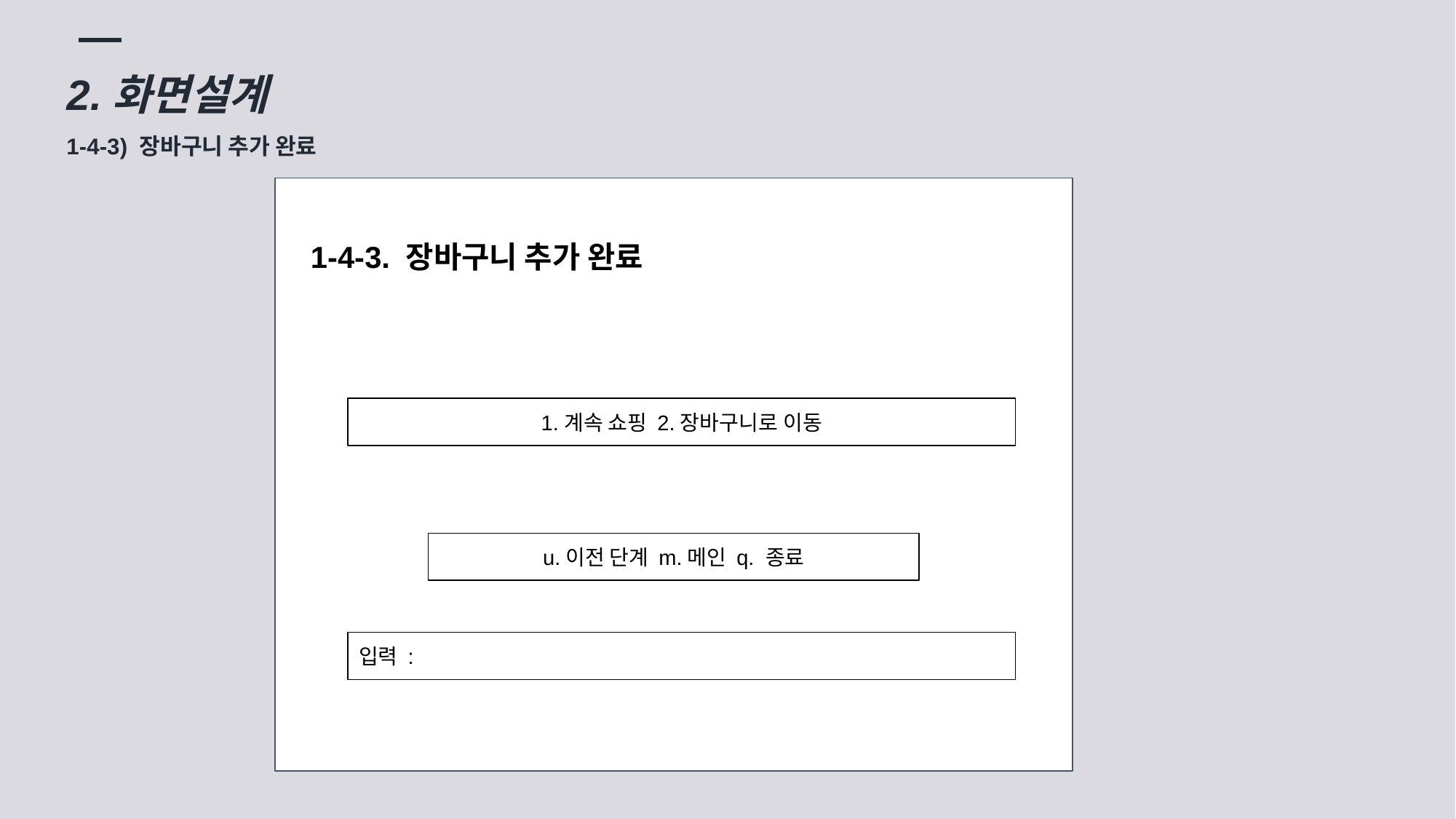

2.화면설계
1-4-3) 장바구니 추가 완료

1-4-3. 장바구니 추가 완료
1.계속 쇼핑 2.장바구니로 이동
u.이전 단계 m.메인 q. 종료
입력 :